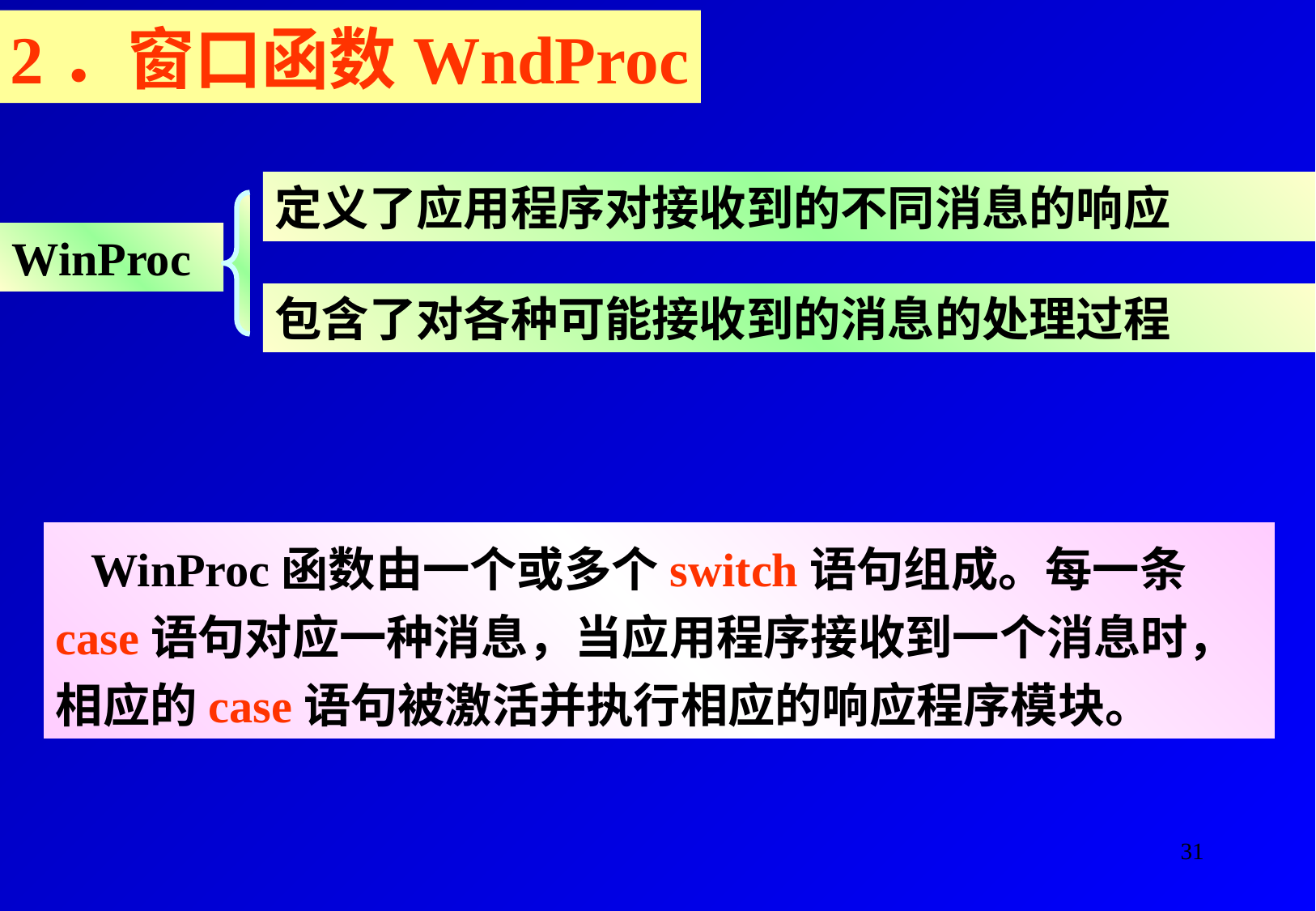

2．窗口函数WndProc
定义了应用程序对接收到的不同消息的响应

WinProc
包含了对各种可能接收到的消息的处理过程
   WinProc函数由一个或多个switch语句组成。每一条case语句对应一种消息，当应用程序接收到一个消息时，相应的case语句被激活并执行相应的响应程序模块。
31